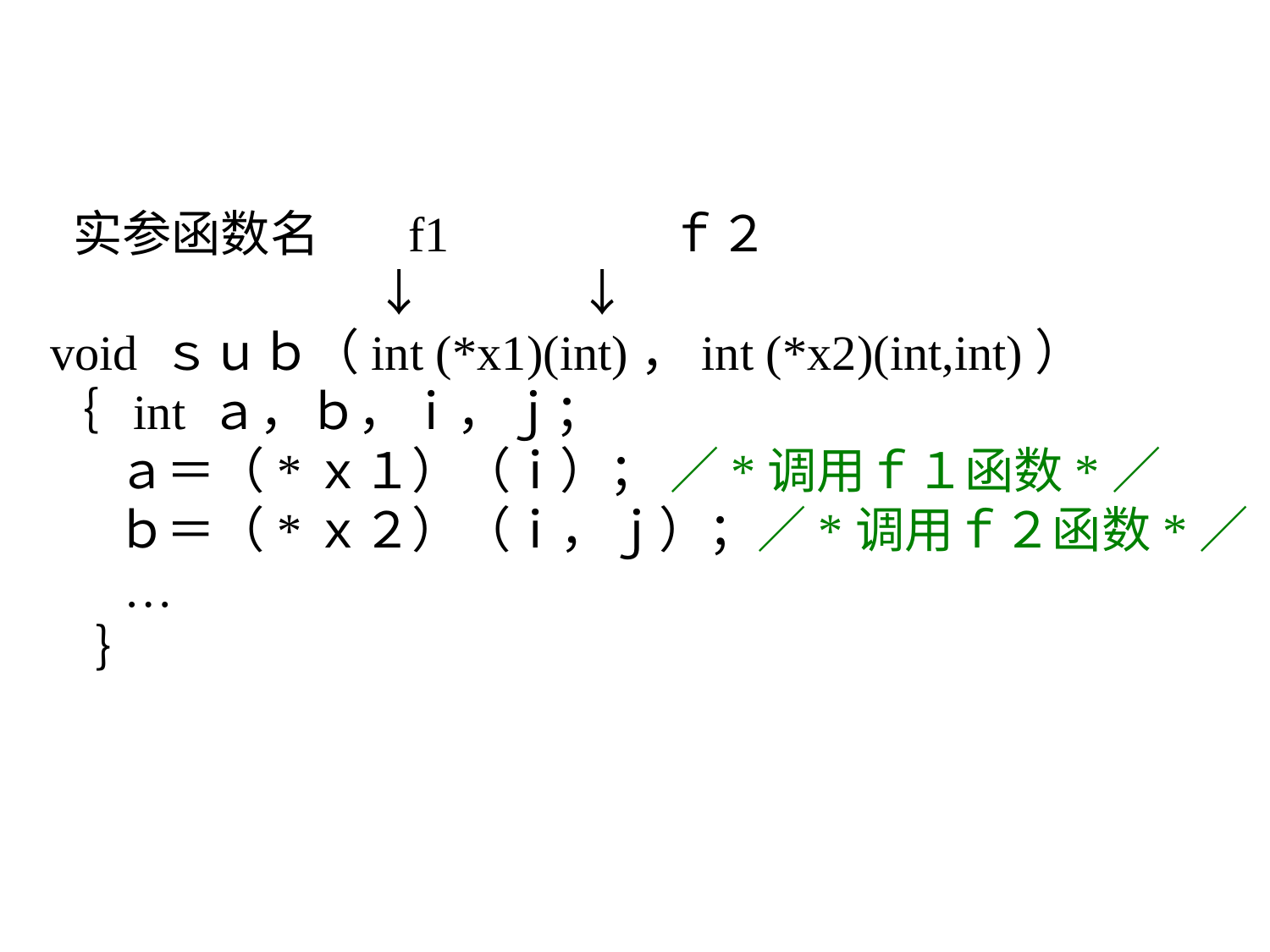

实参函数名       f1        　 　ｆ２
　      　　          ↓              ↓
void ｓｕｂ（int (*x1)(int)，int (*x2)(int,int)）
｛  int ａ，ｂ，ｉ，ｊ；
     ａ＝（*ｘ１）（ｉ）； ／*调用ｆ１函数*／
     ｂ＝（*ｘ２）（ｉ，ｊ）；／*调用ｆ２函数*／
      …
   ｝